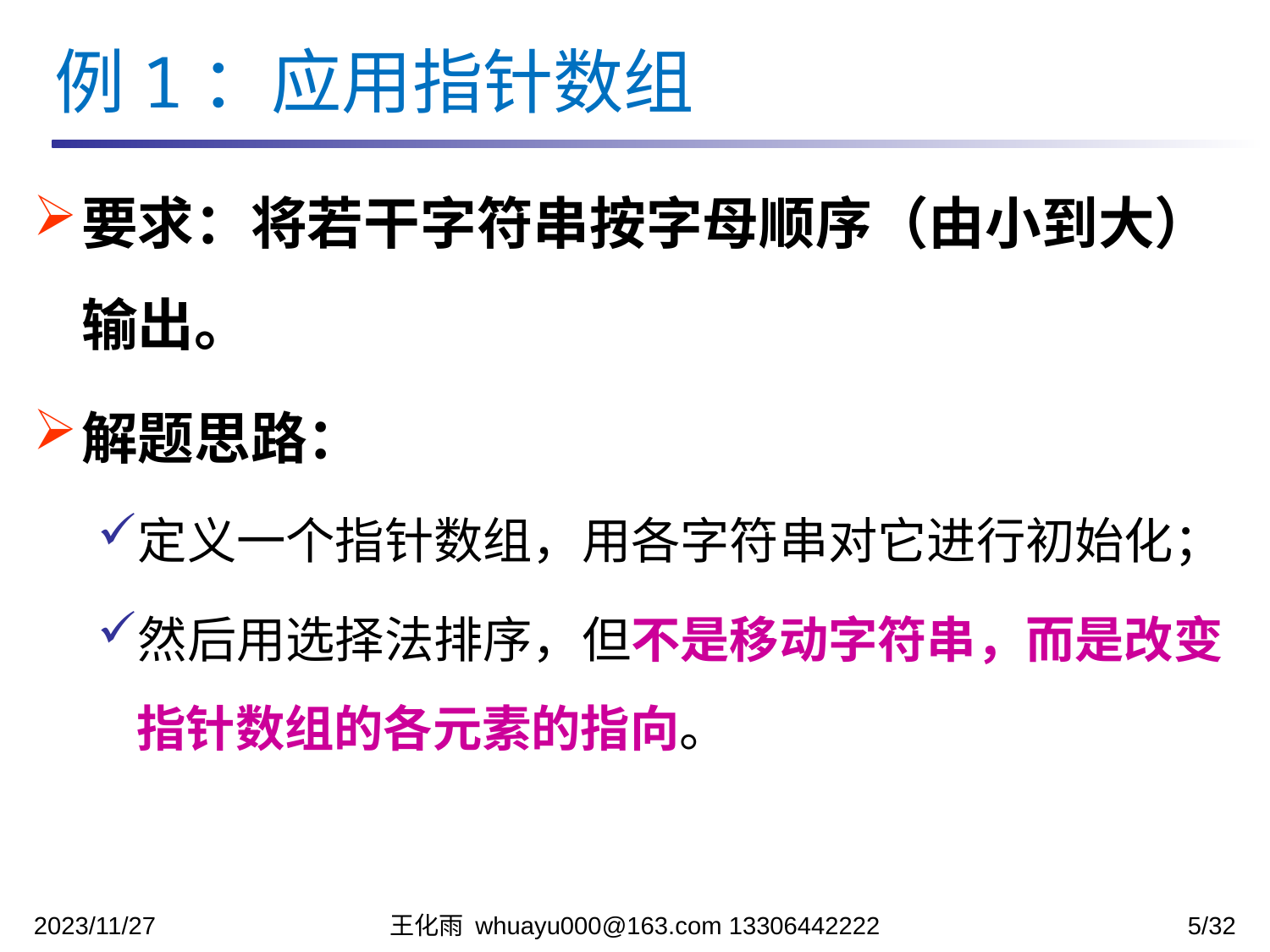

例1：应用指针数组
要求：将若干字符串按字母顺序（由小到大）输出。
解题思路：
定义一个指针数组，用各字符串对它进行初始化；
然后用选择法排序，但不是移动字符串，而是改变指针数组的各元素的指向。
2023/11/27
王化雨 whuayu000@163.com 13306442222
5/32